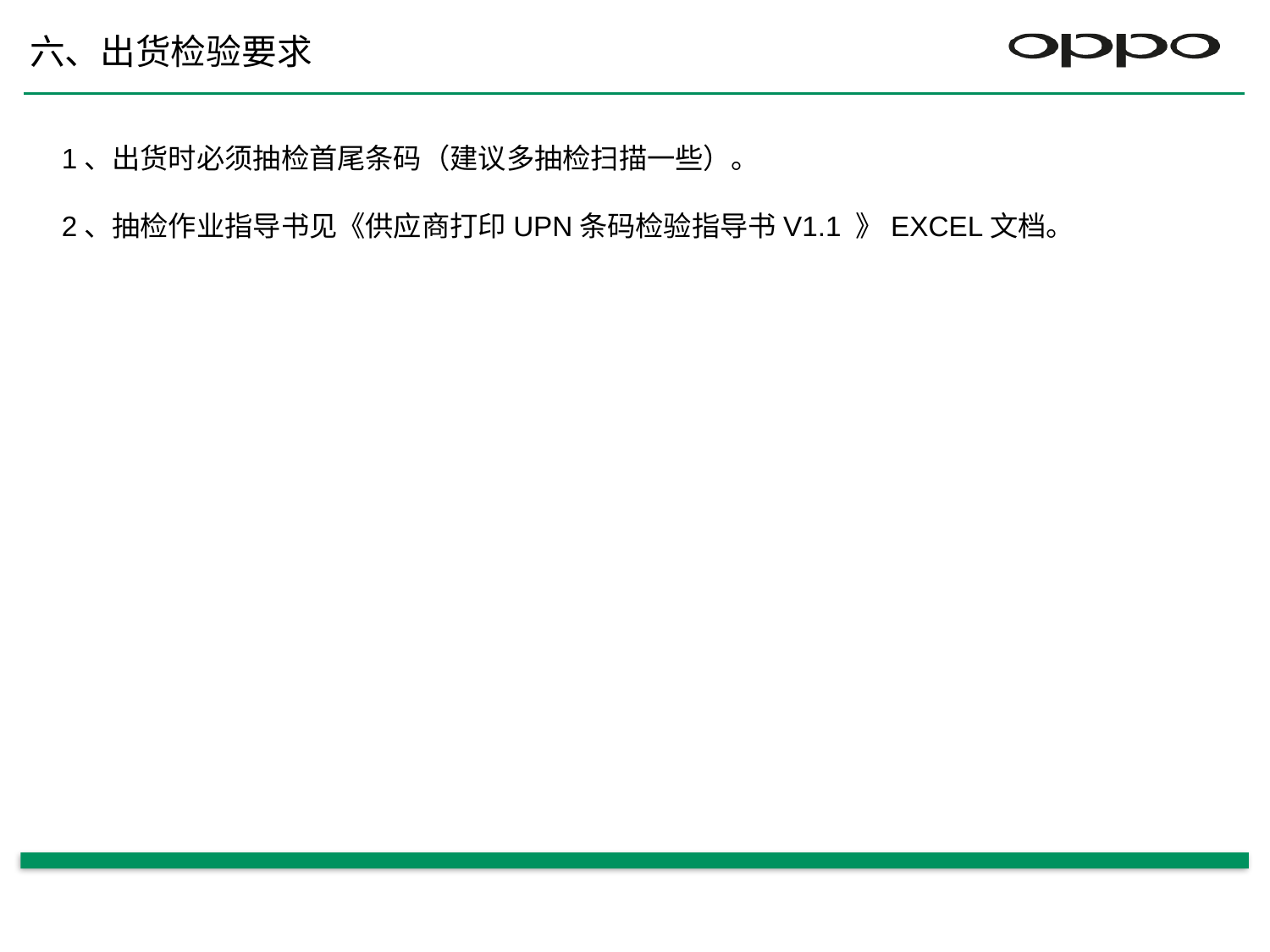

# 六、出货检验要求
1、出货时必须抽检首尾条码（建议多抽检扫描一些）。

2、抽检作业指导书见《供应商打印UPN条码检验指导书V1.1 》EXCEL文档。